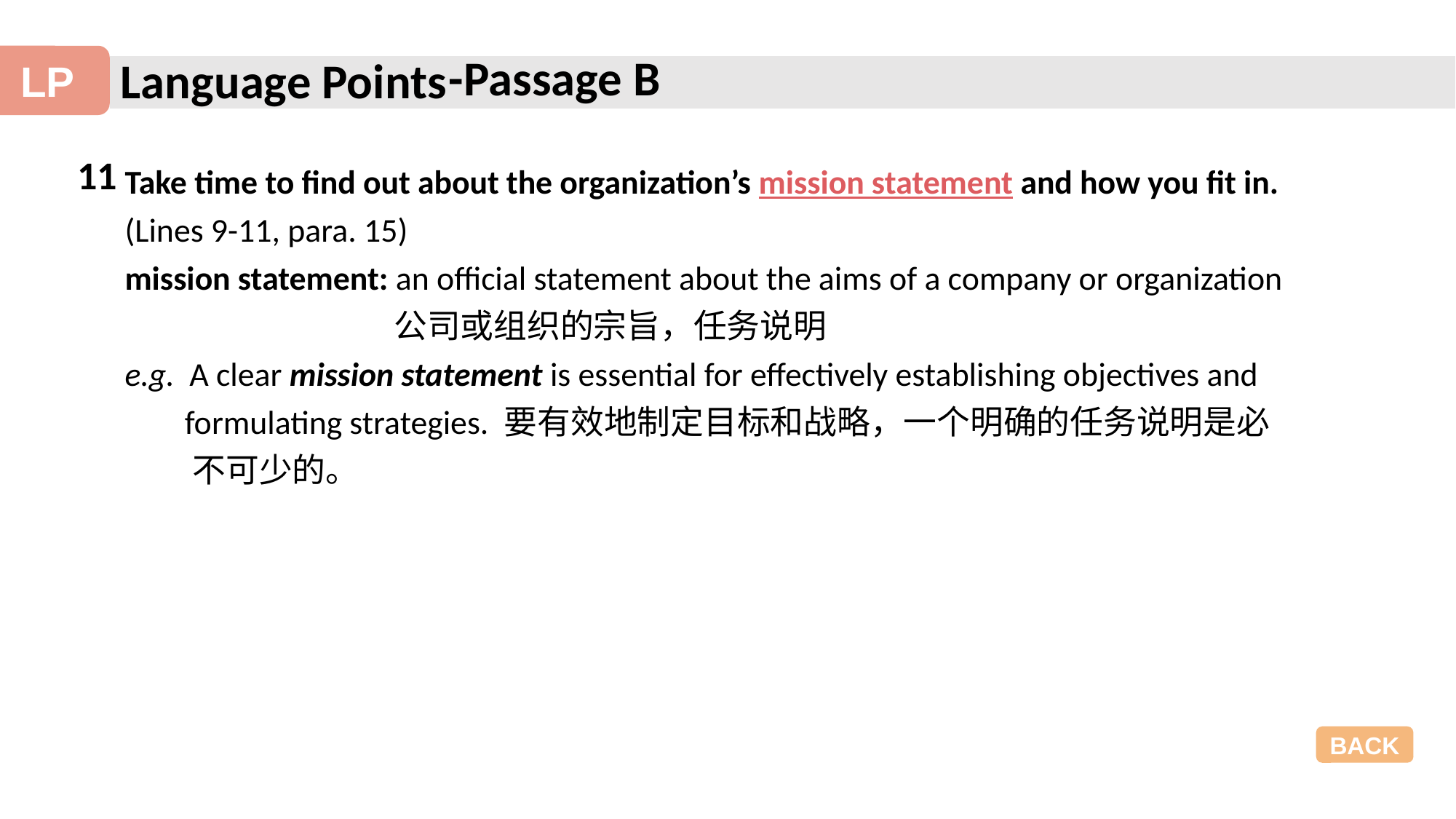

-Passage B
11
Take time to find out about the organization’s mission statement and how you fit in.
(Lines 9-11, para. 15)
mission statement: an official statement about the aims of a company or organization
                                   公司或组织的宗旨，任务说明
e.g.  A clear mission statement is essential for effectively establishing objectives and
        formulating strategies. 要有效地制定目标和战略，一个明确的任务说明是必
        不可少的。
BACK